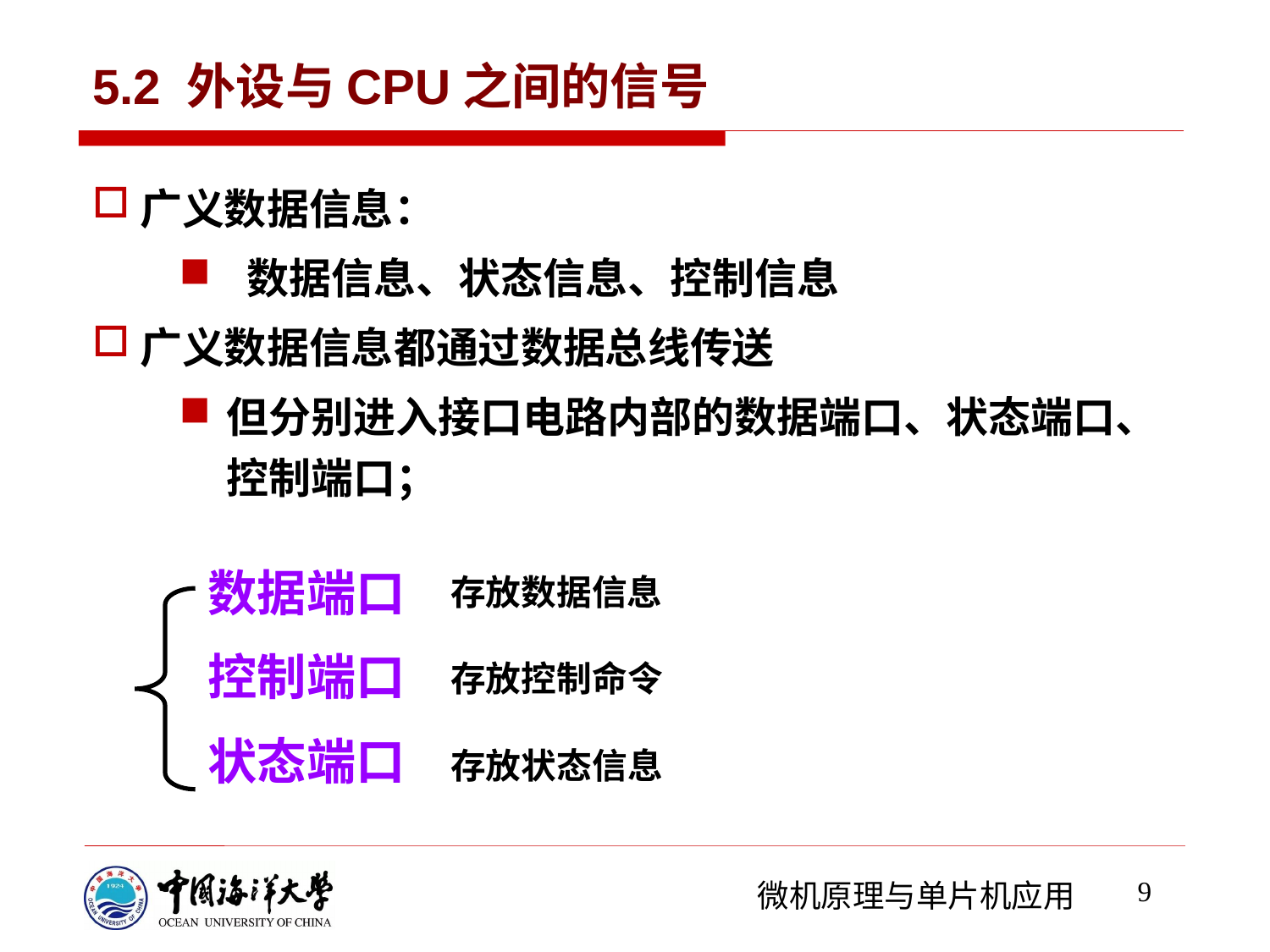

# 5.2 外设与CPU之间的信号
广义数据信息：
 数据信息、状态信息、控制信息
广义数据信息都通过数据总线传送
但分别进入接口电路内部的数据端口、状态端口、控制端口；

   数据端口
   控制端口
   状态端口
存放数据信息

存放控制命令
存放状态信息
9